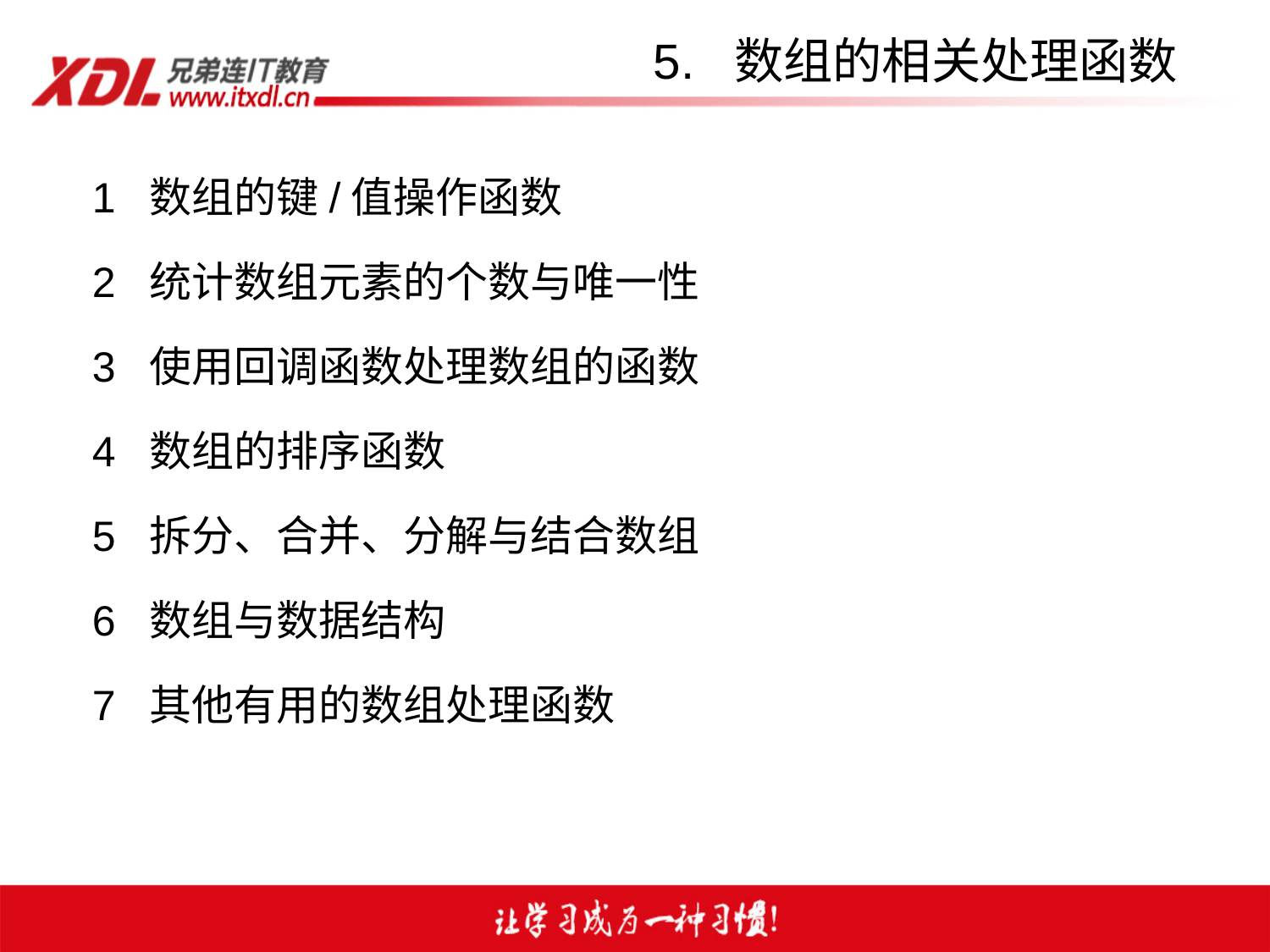

# 5.  数组的相关处理函数
1  数组的键/值操作函数
2  统计数组元素的个数与唯一性
3  使用回调函数处理数组的函数
4  数组的排序函数
5  拆分、合并、分解与结合数组
6  数组与数据结构
7  其他有用的数组处理函数